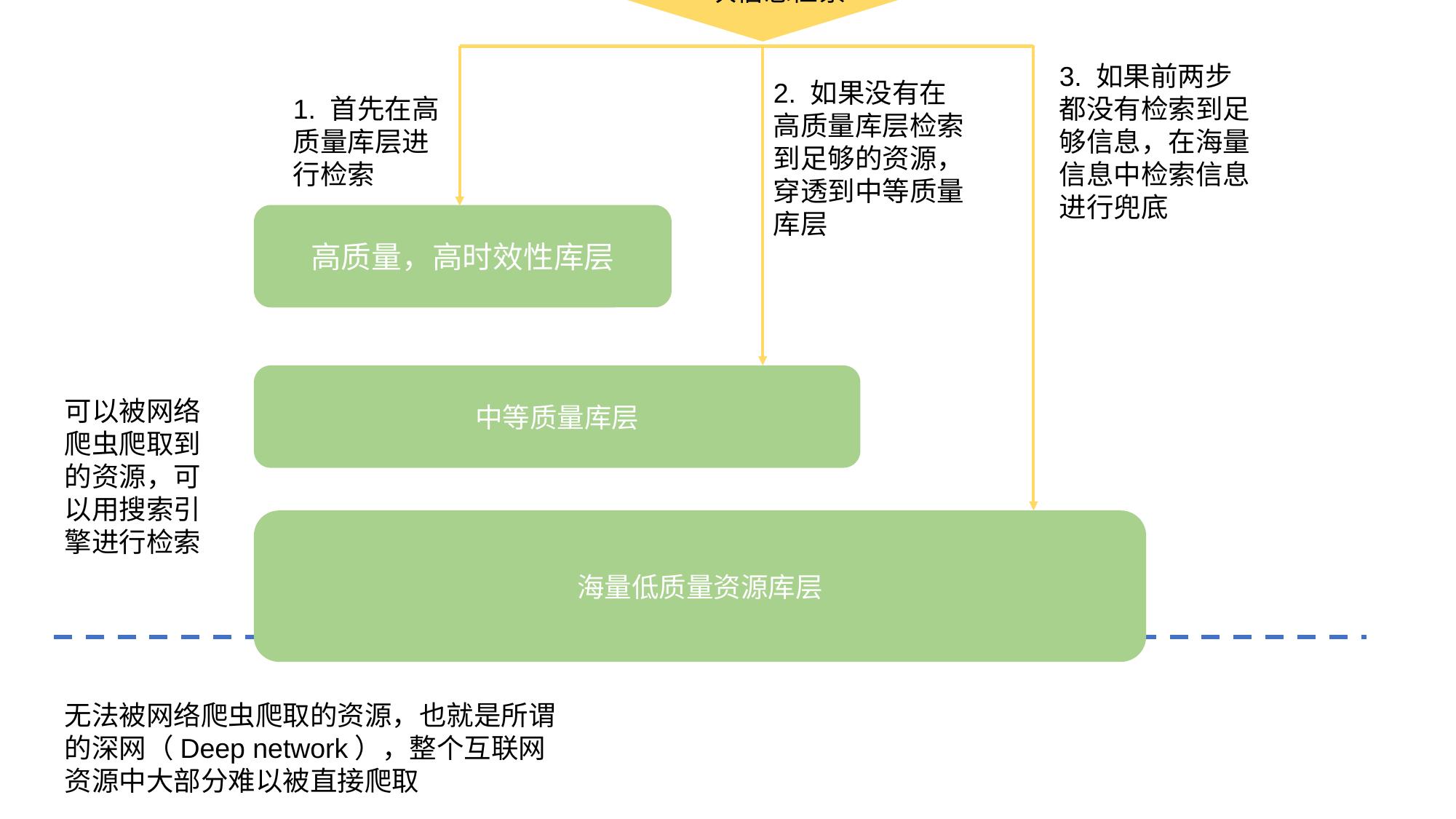

一次信息检索
3. 如果前两步都没有检索到足够信息，在海量信息中检索信息进行兜底
2. 如果没有在高质量库层检索到足够的资源，穿透到中等质量库层
1. 首先在高质量库层进行检索
高质量，高时效性库层
中等质量库层
可以被网络爬虫爬取到的资源，可以用搜索引擎进行检索
海量低质量资源库层
无法被网络爬虫爬取的资源，也就是所谓的深网（Deep network），整个互联网资源中大部分难以被直接爬取